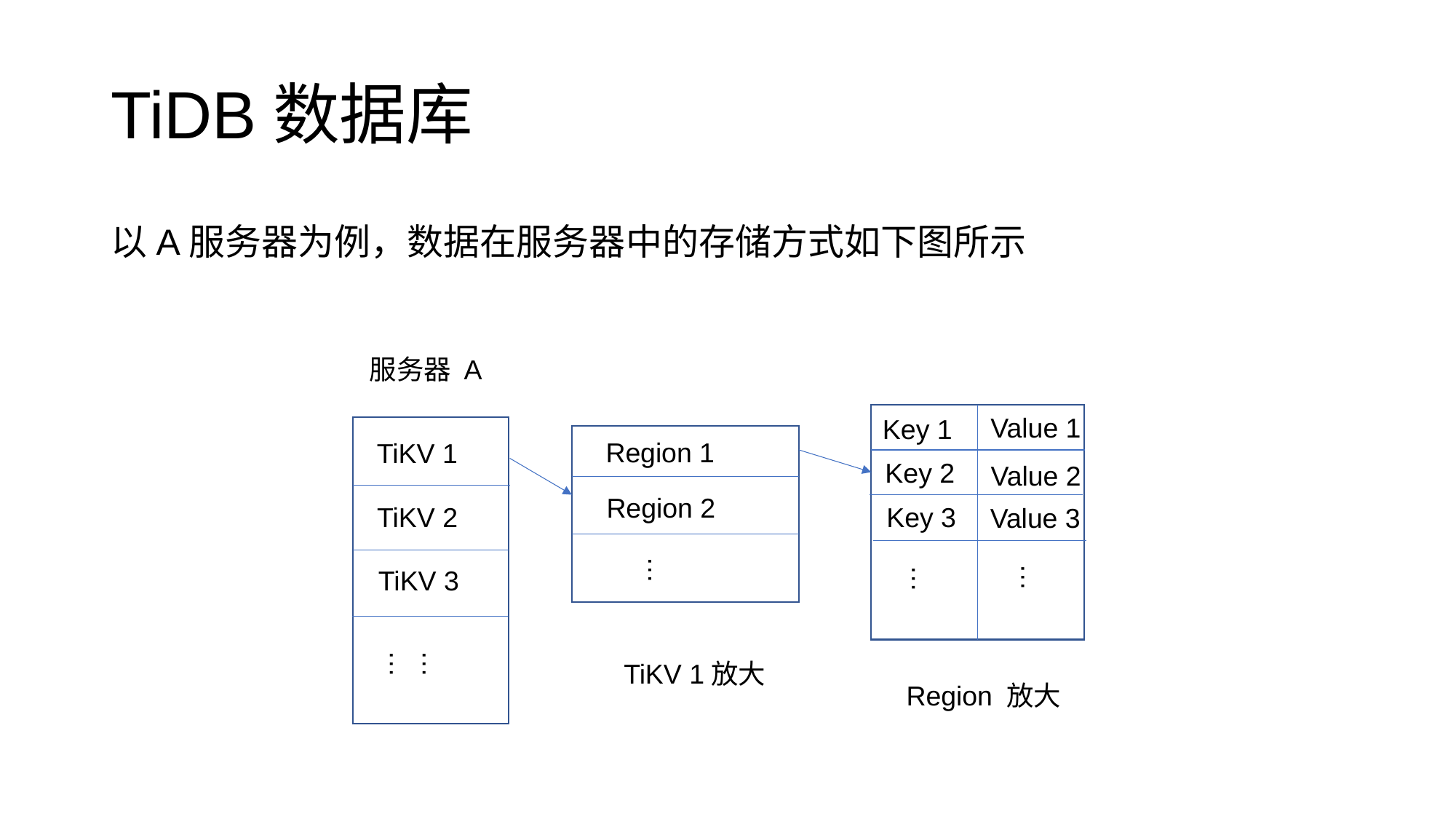

# TiDB数据库
以A服务器为例，数据在服务器中的存储方式如下图所示
服务器 A

Value 1
Key 1

Region 1
TiKV 1
Key 2
Value 2
Region 2
TiKV 2
Key 3
Value 3
…
…
…
TiKV 3
……
TiKV 1放大
Region 放大